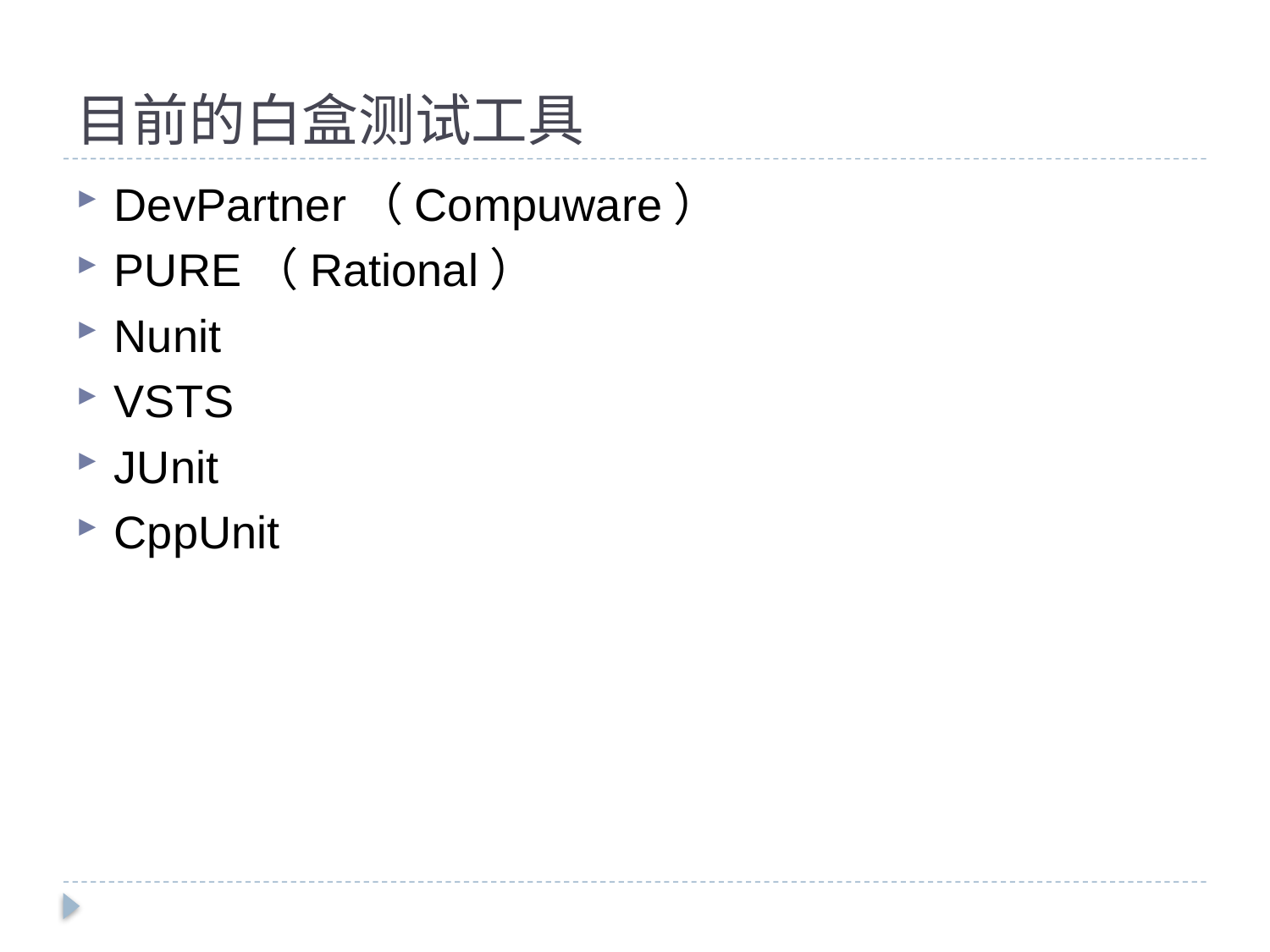

# 目前的白盒测试工具
DevPartner（Compuware）
PURE（Rational）
Nunit
VSTS
JUnit
CppUnit